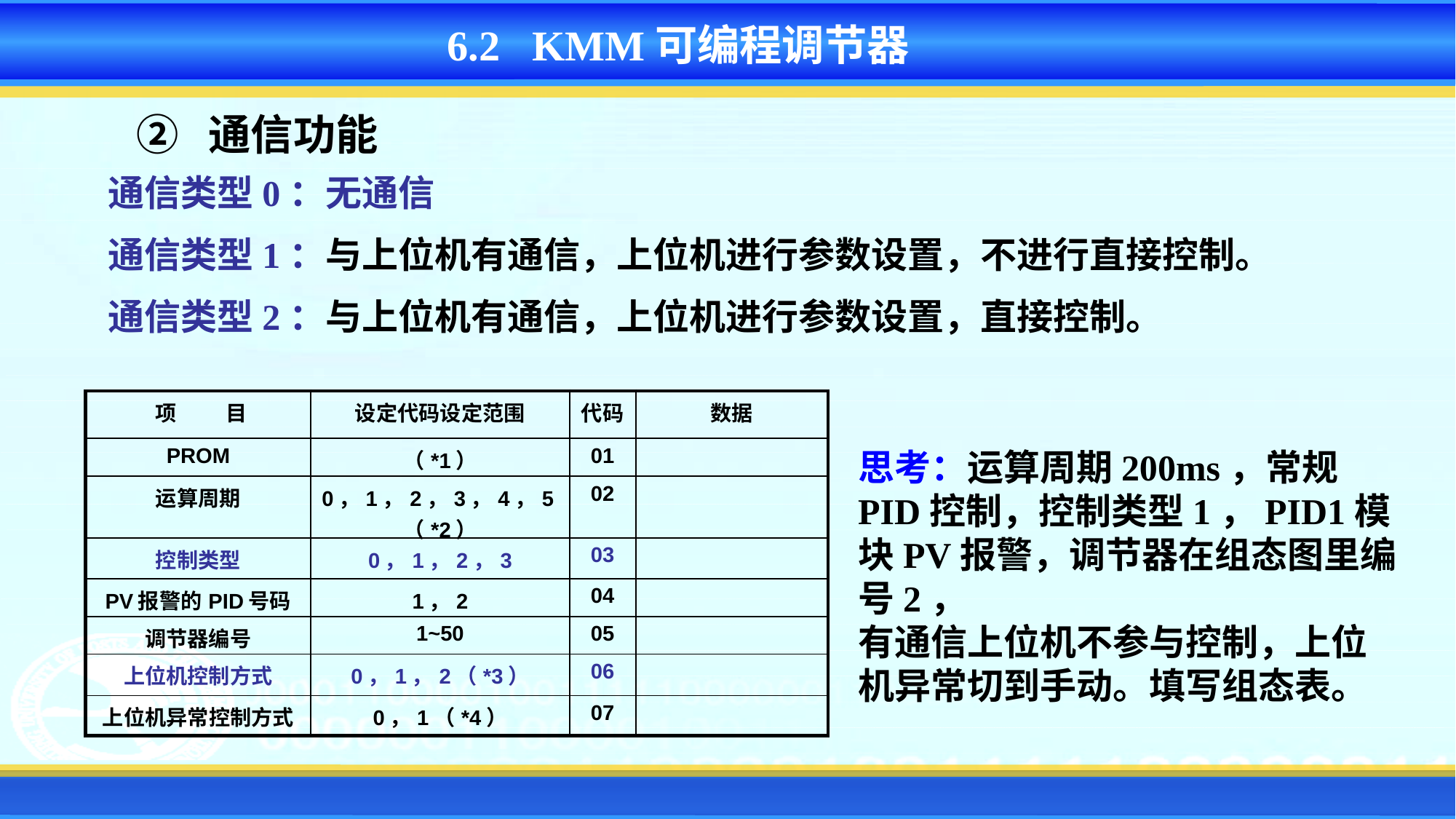

6.2   KMM可编程调节器
②  通信功能
通信类型0：无通信
通信类型1：与上位机有通信，上位机进行参数设置，不进行直接控制。
通信类型2：与上位机有通信，上位机进行参数设置，直接控制。
| 项 目 | 设定代码设定范围 | 代码 | 数据 |
| --- | --- | --- | --- |
| PROM | （\*1） | 01 |  |
| 运算周期 | 0，1，2，3，4，5（\*2） | 02 |  |
| 控制类型 | 0，1，2，3 | 03 |  |
| PV报警的PID号码 | 1，2 | 04 |  |
| 调节器编号 | 1~50 | 05 |  |
| 上位机控制方式 | 0，1，2（\*3） | 06 |  |
| 上位机异常控制方式 | 0，1（\*4） | 07 |  |
思考：运算周期200ms，常规PID控制，控制类型1，PID1模块PV报警，调节器在组态图里编号2，
有通信上位机不参与控制，上位机异常切到手动。填写组态表。